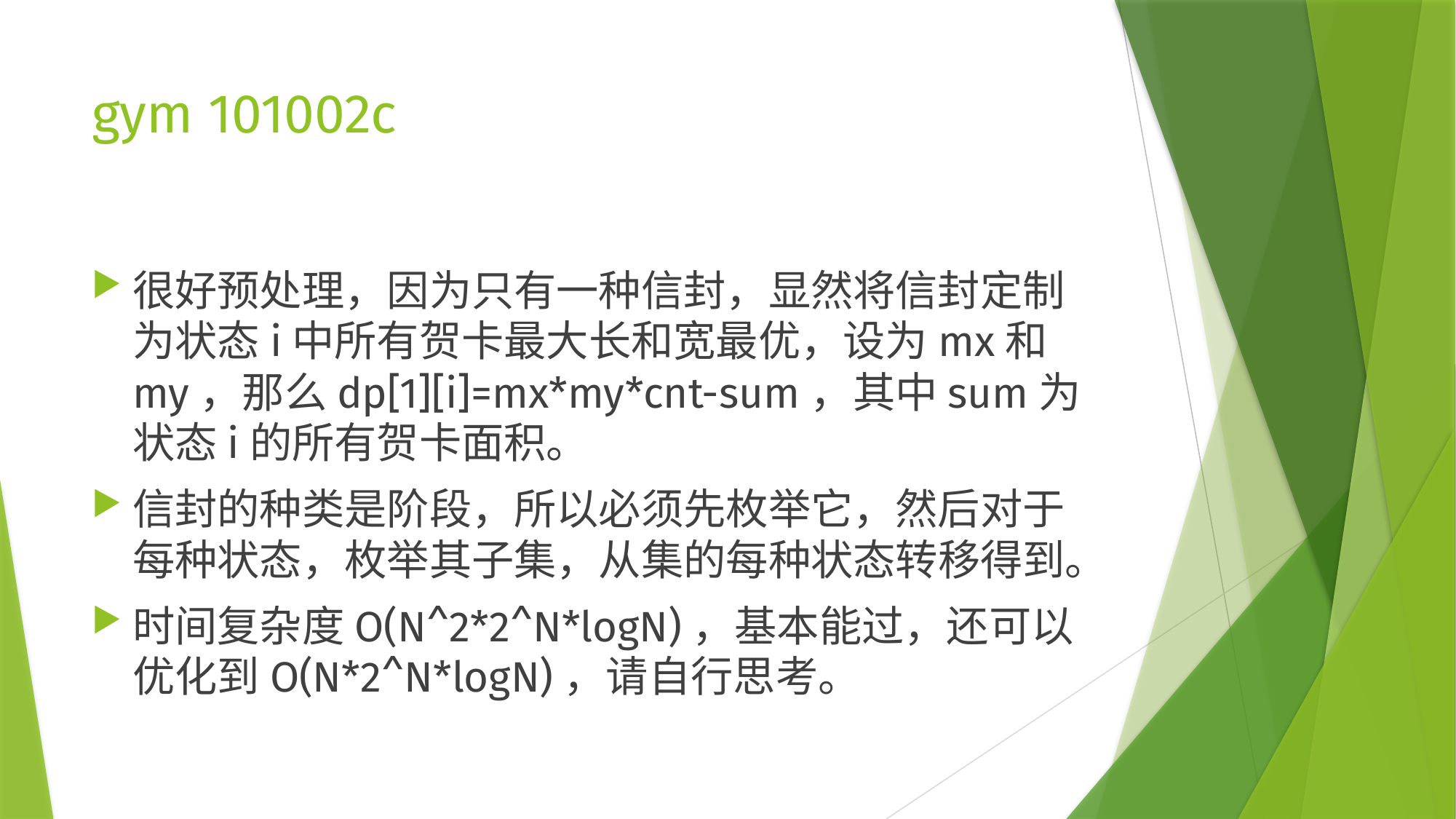

# gym 101002c
很好预处理，因为只有一种信封，显然将信封定制为状态i中所有贺卡最大长和宽最优，设为mx和my，那么dp[1][i]=mx*my*cnt-sum，其中sum为状态i的所有贺卡面积。
信封的种类是阶段，所以必须先枚举它，然后对于每种状态，枚举其子集，从集的每种状态转移得到。
时间复杂度O(N^2*2^N*logN)，基本能过，还可以优化到O(N*2^N*logN)，请自行思考。